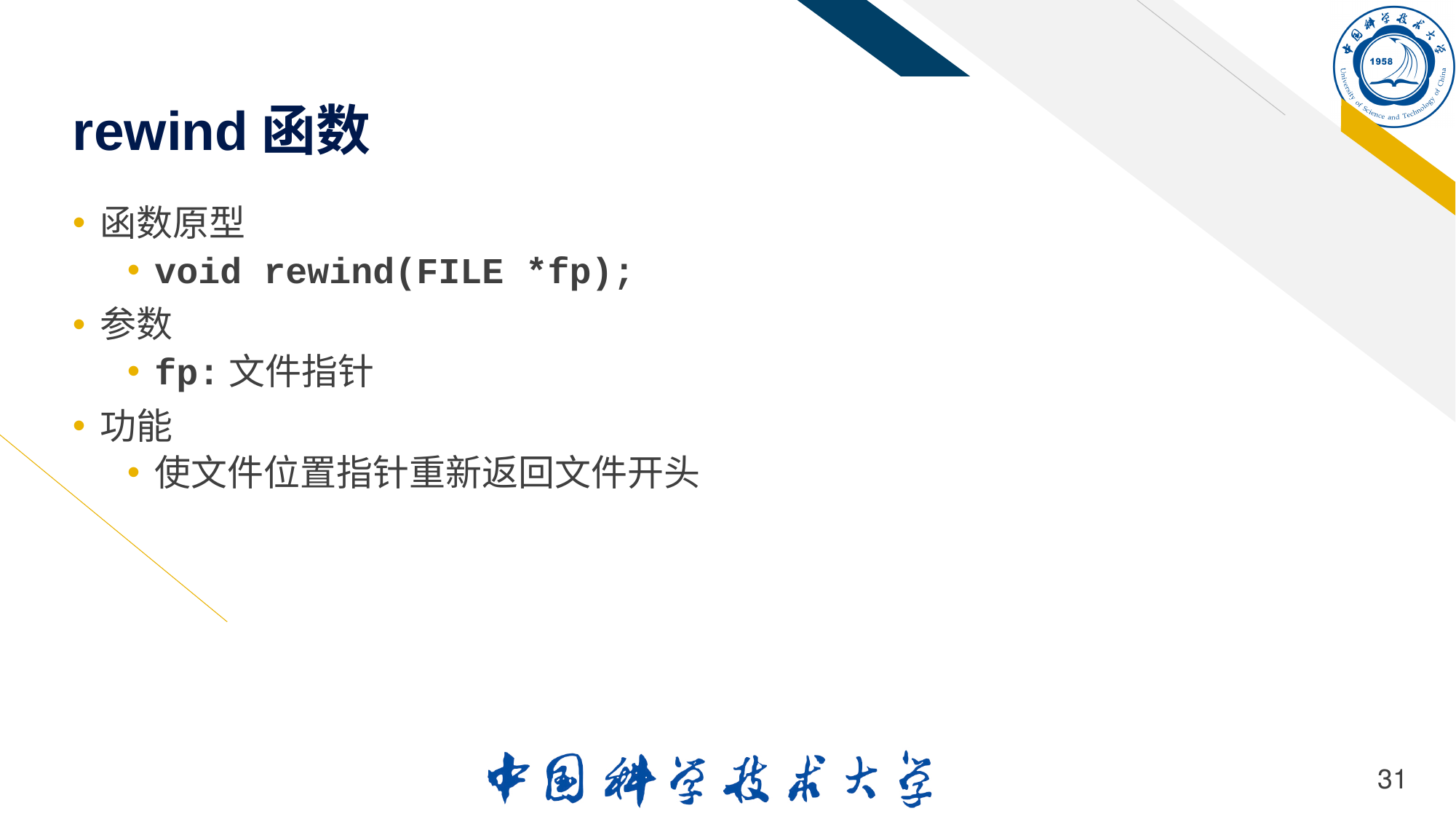

# rewind函数
函数原型
void rewind(FILE *fp);
参数
fp:文件指针
功能
使文件位置指针重新返回文件开头
31